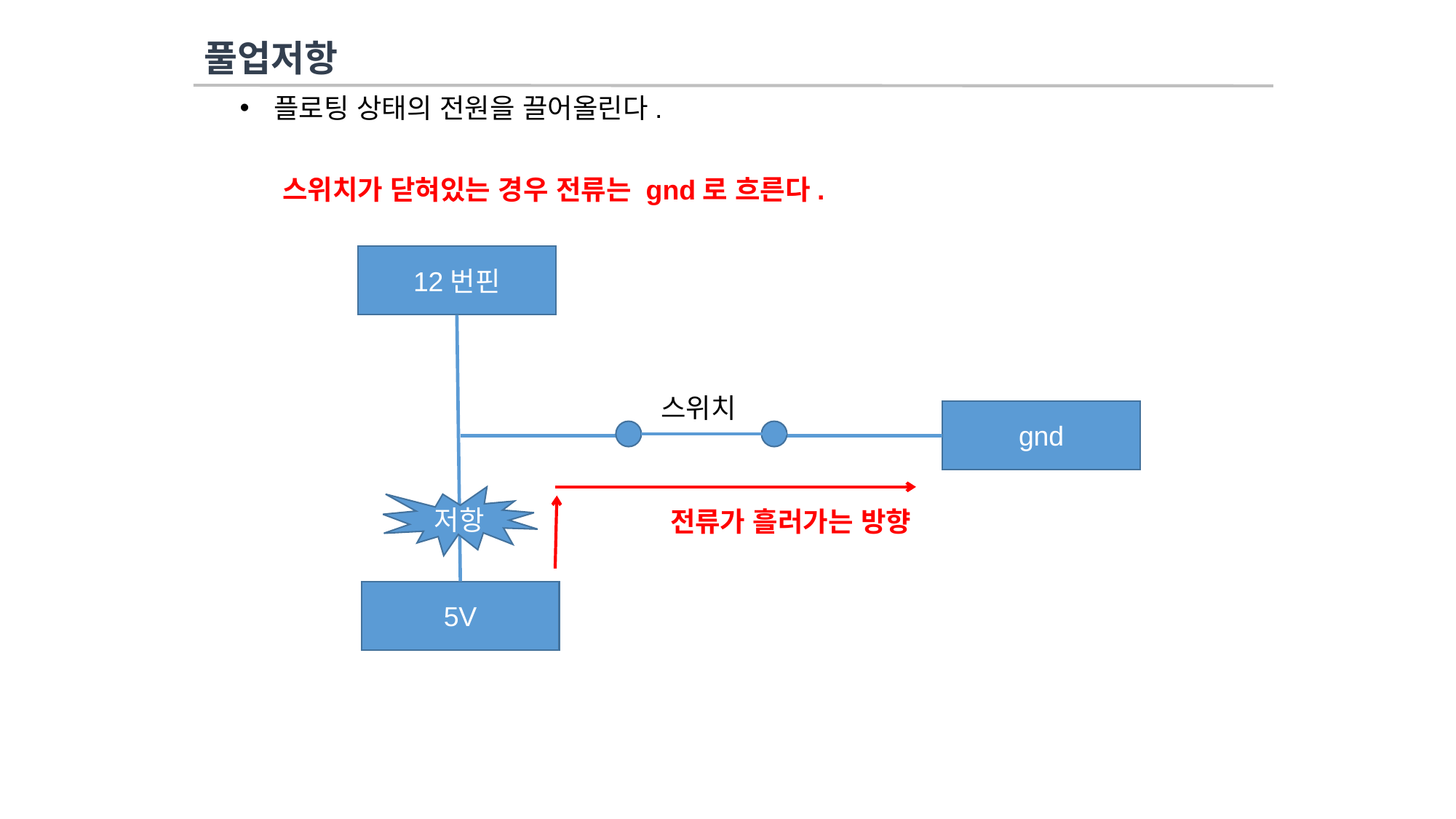

# 풀업저항
플로팅 상태의 전원을 끌어올린다.

스위치가 닫혀있는 경우 전류는 gnd로 흐른다.
12번핀
스위치
gnd

저항
전류가 흘러가는 방향
5V